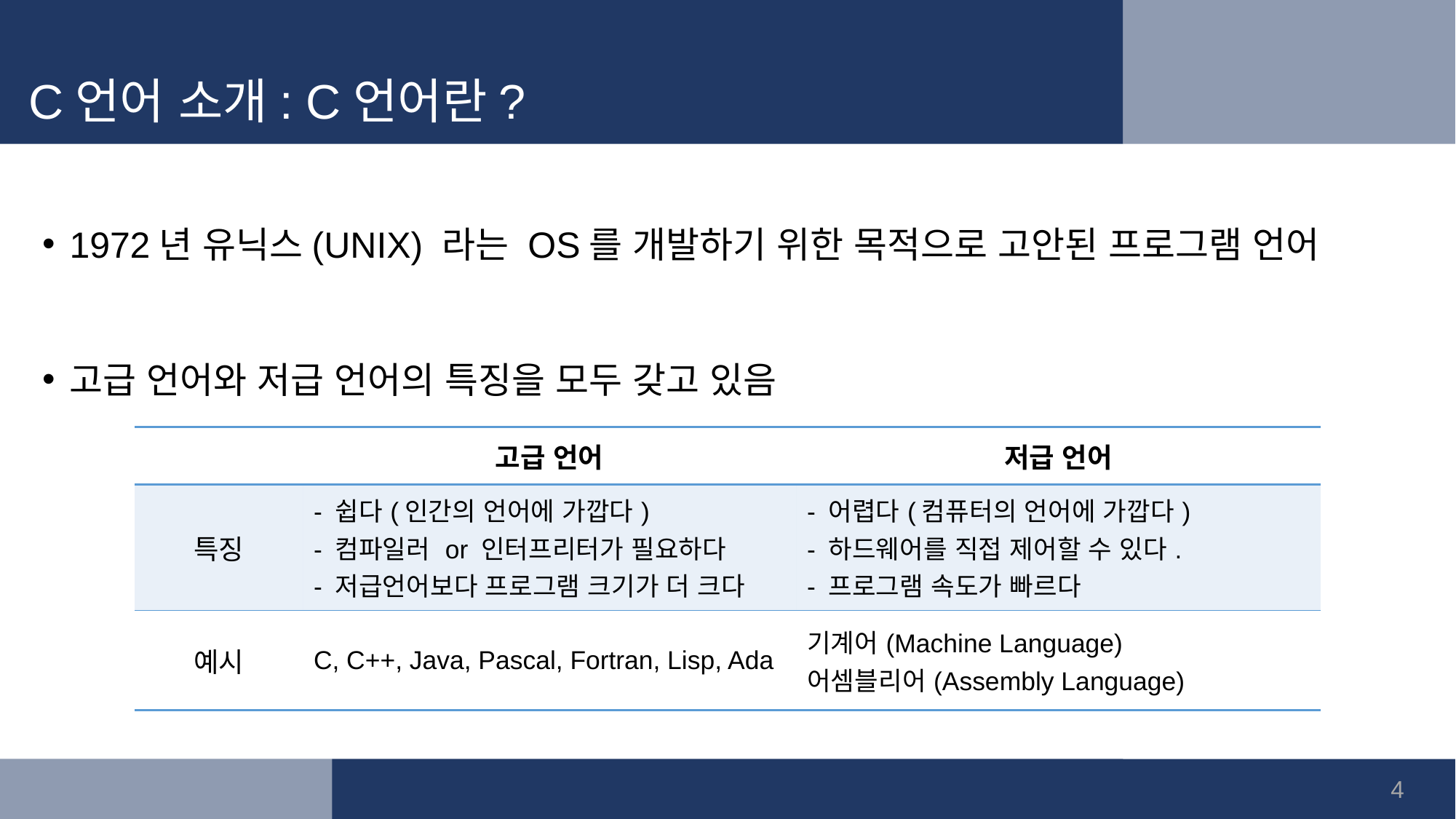

# C언어 소개: C언어란?
1972년 유닉스(UNIX) 라는 OS를 개발하기 위한 목적으로 고안된 프로그램 언어

고급 언어와 저급 언어의 특징을 모두 갖고 있음

|  | 고급 언어 | 저급 언어 |
| --- | --- | --- |
| 특징 | - 쉽다(인간의 언어에 가깝다) - 컴파일러 or 인터프리터가 필요하다 - 저급언어보다 프로그램 크기가 더 크다 | - 어렵다(컴퓨터의 언어에 가깝다) - 하드웨어를 직접 제어할 수 있다. - 프로그램 속도가 빠르다 |
| 예시 | C, C++, Java, Pascal, Fortran, Lisp, Ada | 기계어(Machine Language) 어셈블리어(Assembly Language) |
4